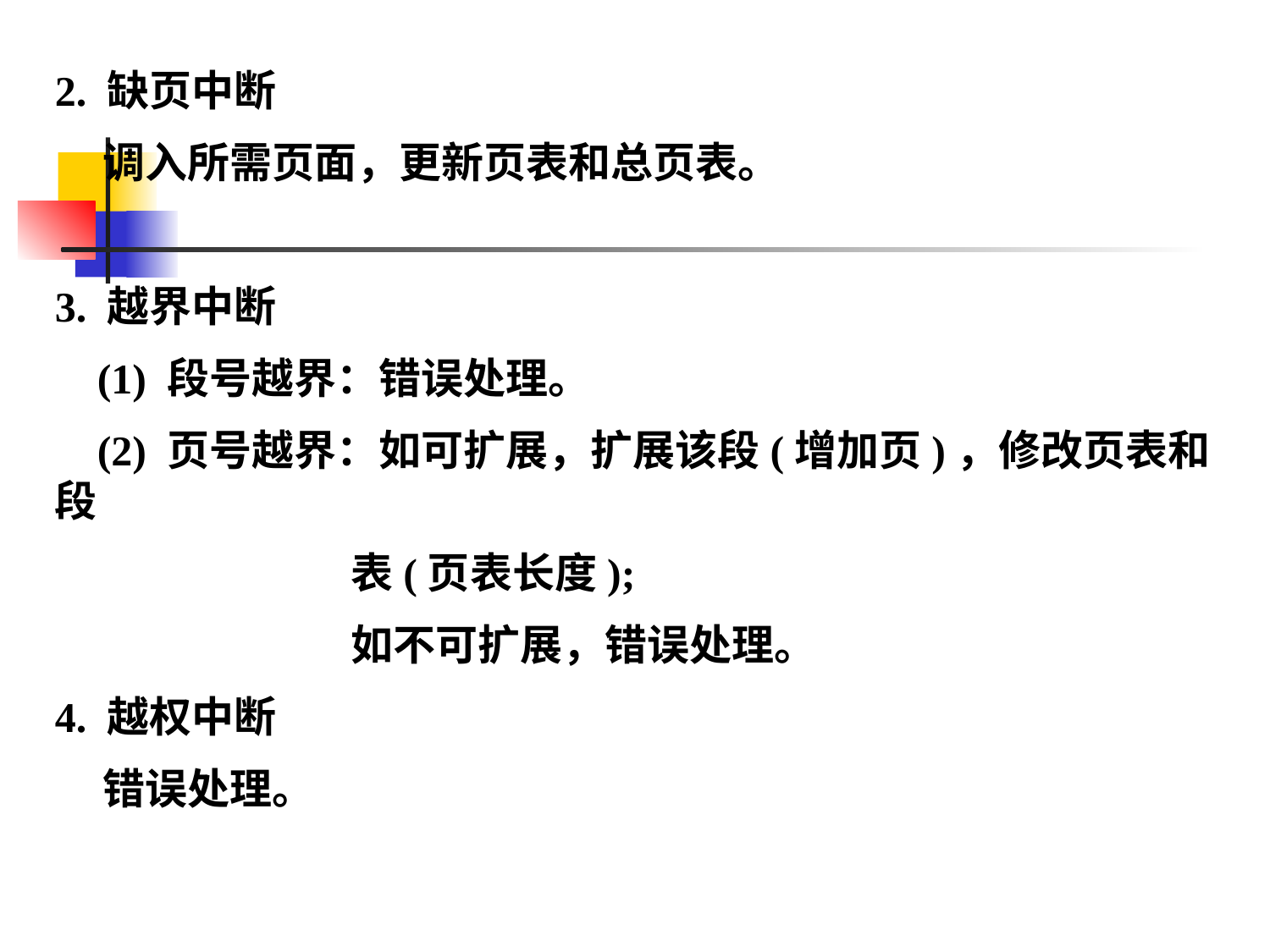

2. 缺页中断
    调入所需页面，更新页表和总页表。

3. 越界中断
    (1) 段号越界：错误处理。
    (2) 页号越界：如可扩展，扩展该段(增加页)，修改页表和段
                              表(页表长度);
                              如不可扩展，错误处理。
4. 越权中断
    错误处理。